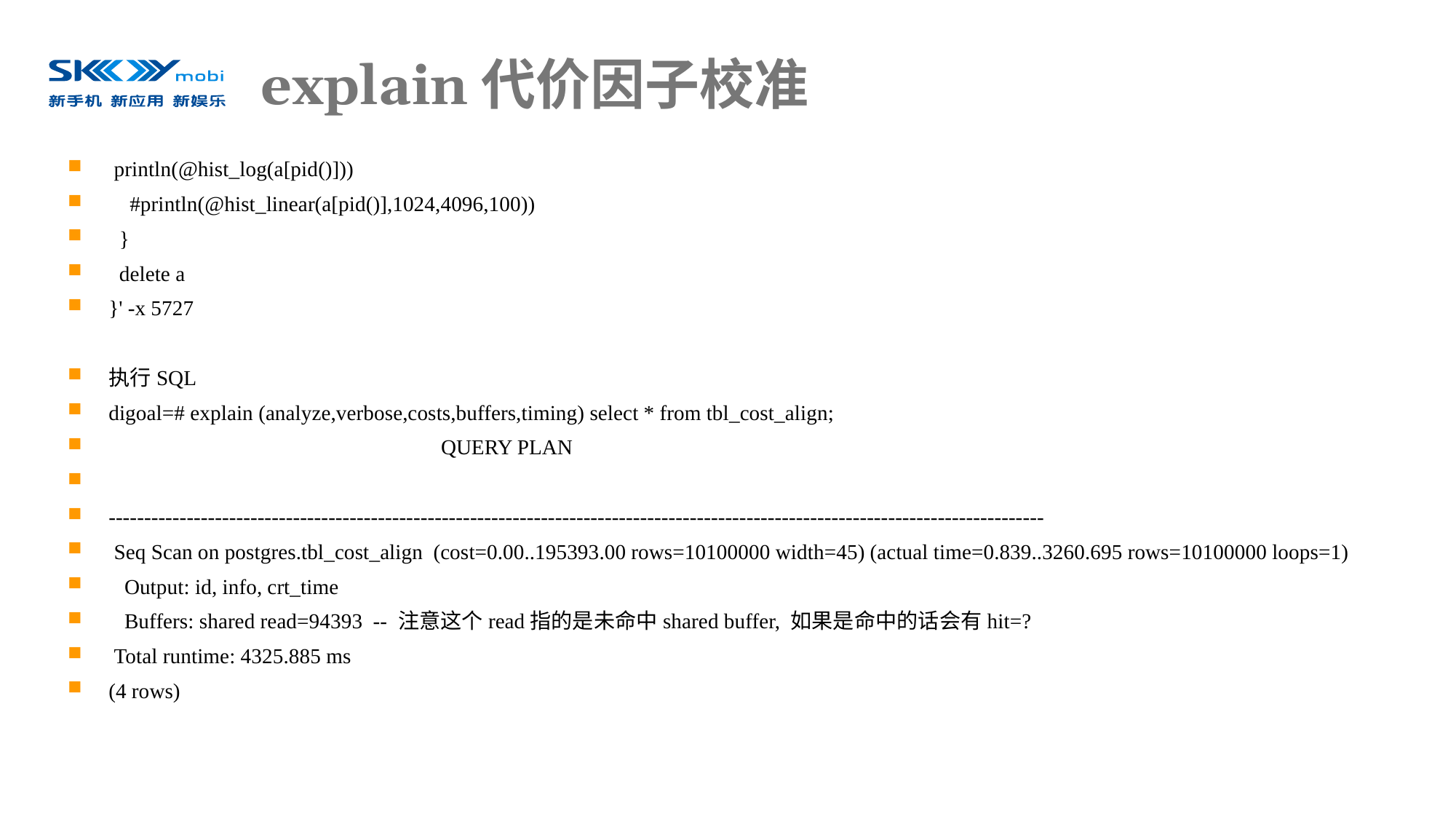

# explain代价因子校准
 println(@hist_log(a[pid()]))
    #println(@hist_linear(a[pid()],1024,4096,100))
  }
  delete a
}' -x 5727

执行SQL
digoal=# explain (analyze,verbose,costs,buffers,timing) select * from tbl_cost_align;
                                                               QUERY PLAN

------------------------------------------------------------------------------------------------------------------------------------
 Seq Scan on postgres.tbl_cost_align  (cost=0.00..195393.00 rows=10100000 width=45) (actual time=0.839..3260.695 rows=10100000 loops=1)
   Output: id, info, crt_time
   Buffers: shared read=94393  -- 注意这个read指的是未命中shared buffer, 如果是命中的话会有hit=?
 Total runtime: 4325.885 ms
(4 rows)